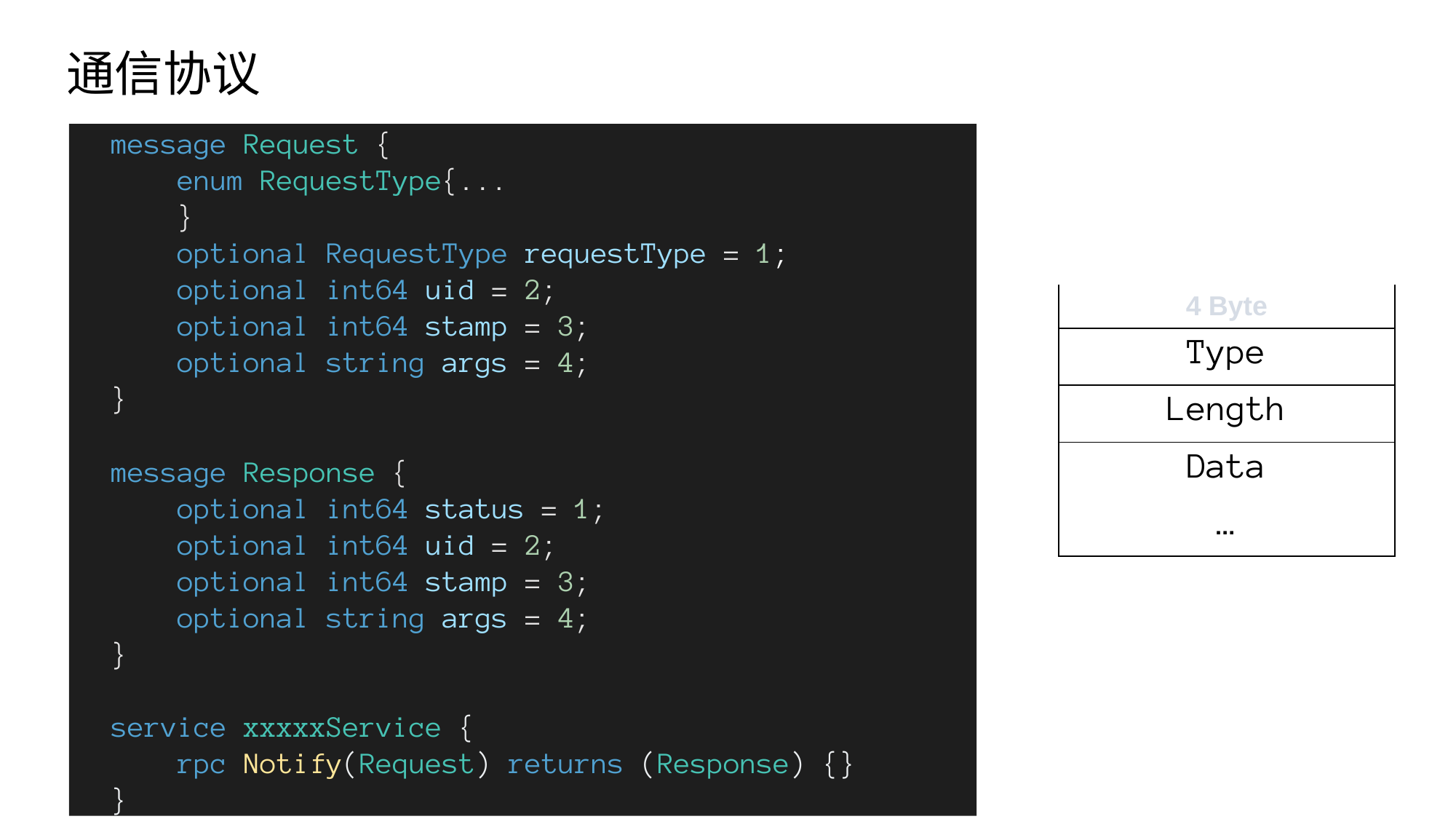

通信协议
message Request {
    enum RequestType{...
    }
    optional RequestType requestType = 1;
    optional int64 uid = 2;
    optional int64 stamp = 3;
    optional string args = 4;
}

message Response {
    optional int64 status = 1;
    optional int64 uid = 2;
    optional int64 stamp = 3;
    optional string args = 4;
}

service xxxxxService {
    rpc Notify(Request) returns (Response) {}
}
| 4 Byte |
| --- |
| Type |
| Length |
| Data |
| … |